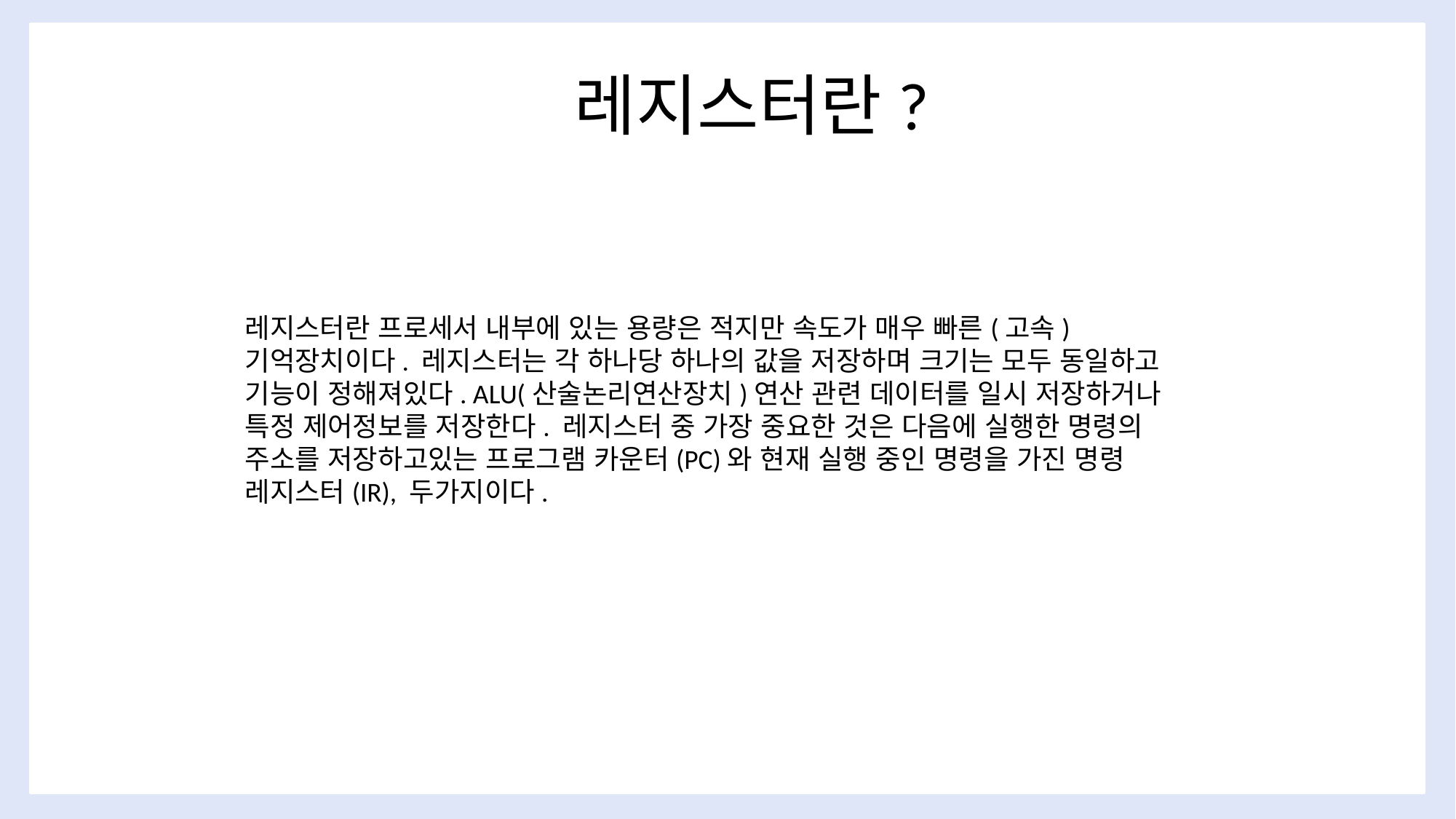

# 레지스터란?

레지스터란 프로세서 내부에 있는 용량은 적지만 속도가 매우 빠른(고속) 기억장치이다. 레지스터는 각 하나당 하나의 값을 저장하며 크기는 모두 동일하고 기능이 정해져있다. ALU(산술논리연산장치)연산 관련 데이터를 일시 저장하거나 특정 제어정보를 저장한다. 레지스터 중 가장 중요한 것은 다음에 실행한 명령의 주소를 저장하고있는 프로그램 카운터(PC)와 현재 실행 중인 명령을 가진 명령 레지스터(IR), 두가지이다.